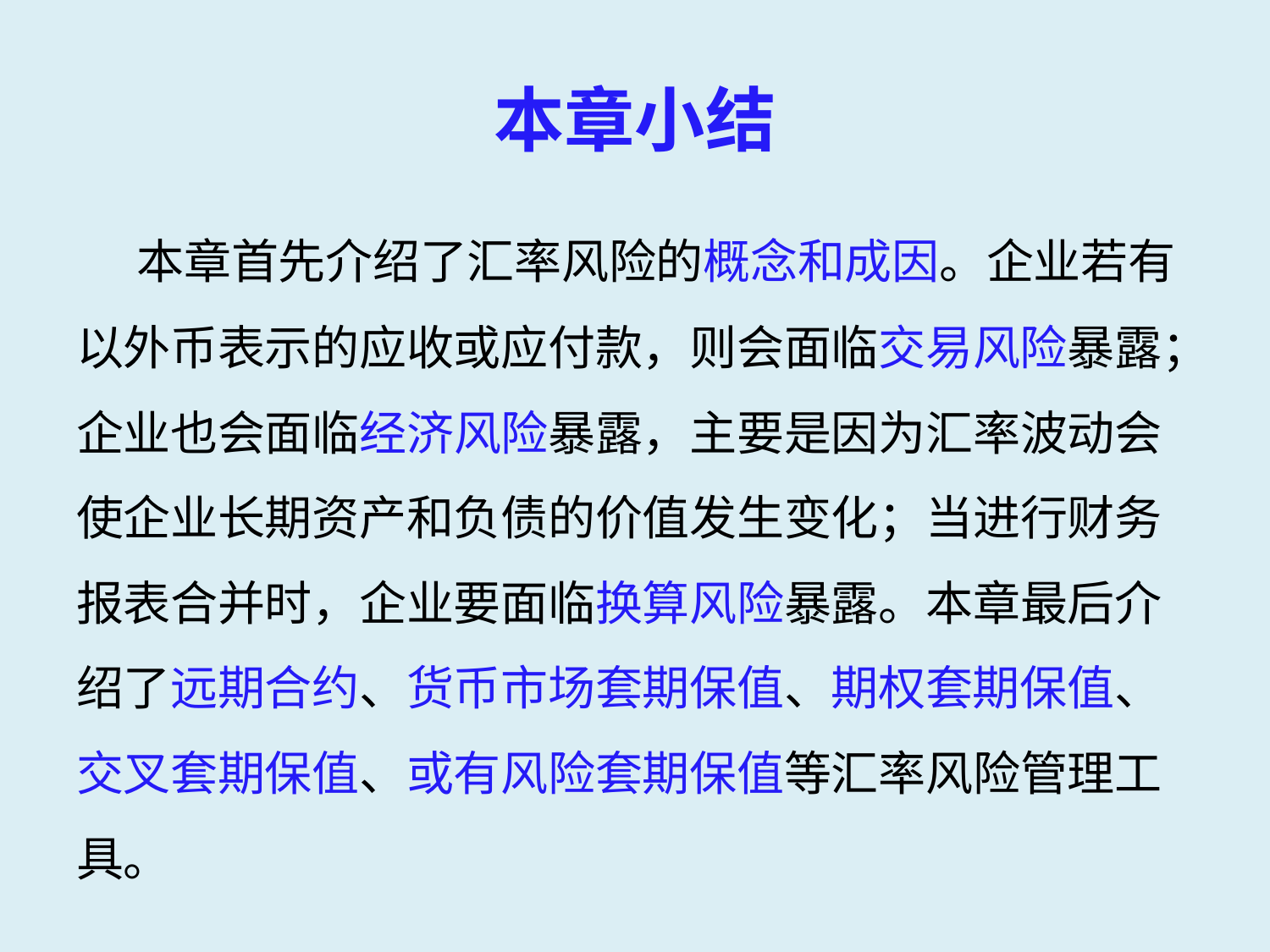

# 本章小结
    本章首先介绍了汇率风险的概念和成因。企业若有以外币表示的应收或应付款，则会面临交易风险暴露；企业也会面临经济风险暴露，主要是因为汇率波动会使企业长期资产和负债的价值发生变化；当进行财务报表合并时，企业要面临换算风险暴露。本章最后介绍了远期合约、货币市场套期保值、期权套期保值、交叉套期保值、或有风险套期保值等汇率风险管理工具。